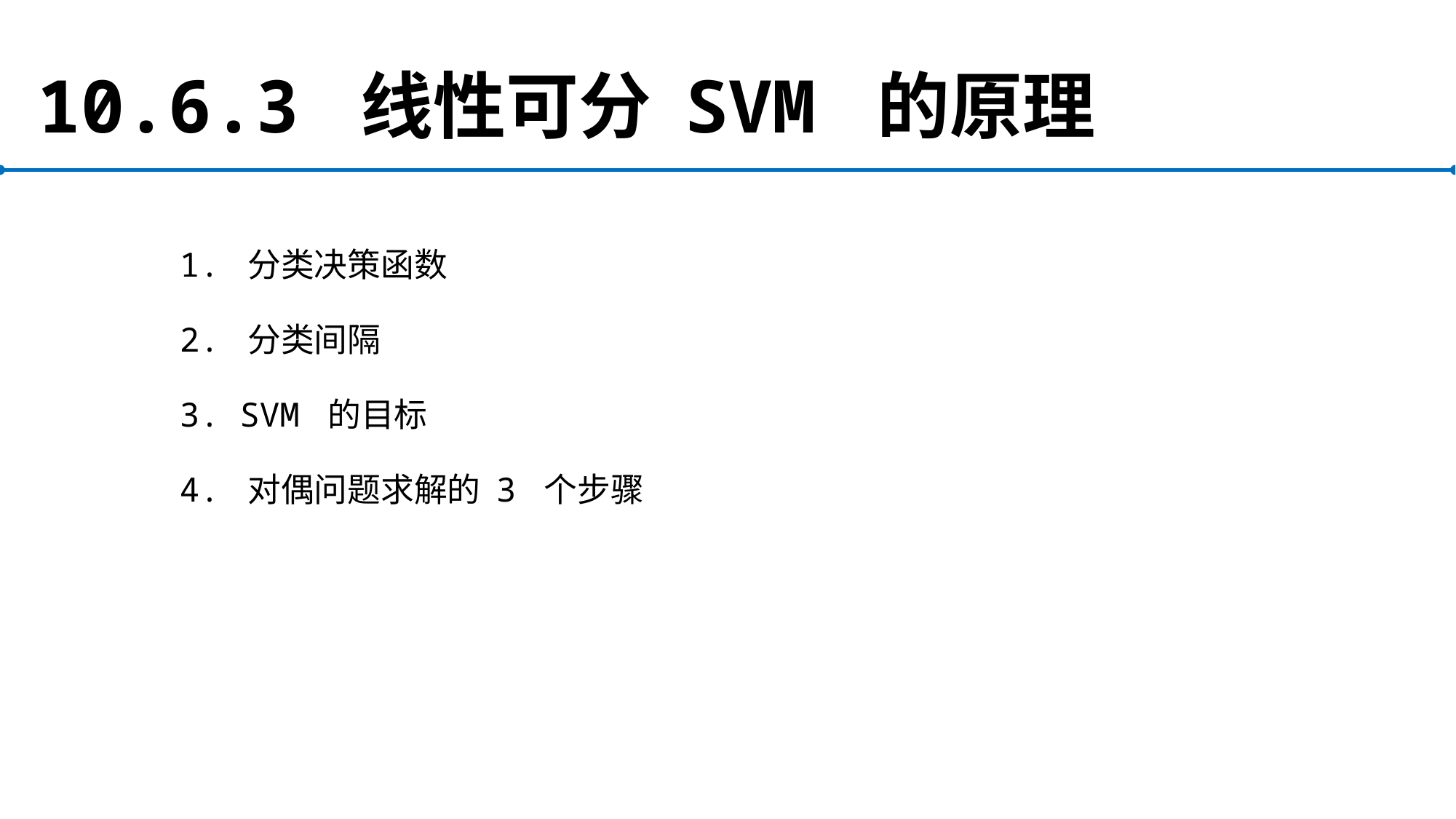

# 10.6.3 线性可分 SVM 的原理
1. 分类决策函数
2. 分类间隔
3. SVM 的目标
4. 对偶问题求解的 3 个步骤